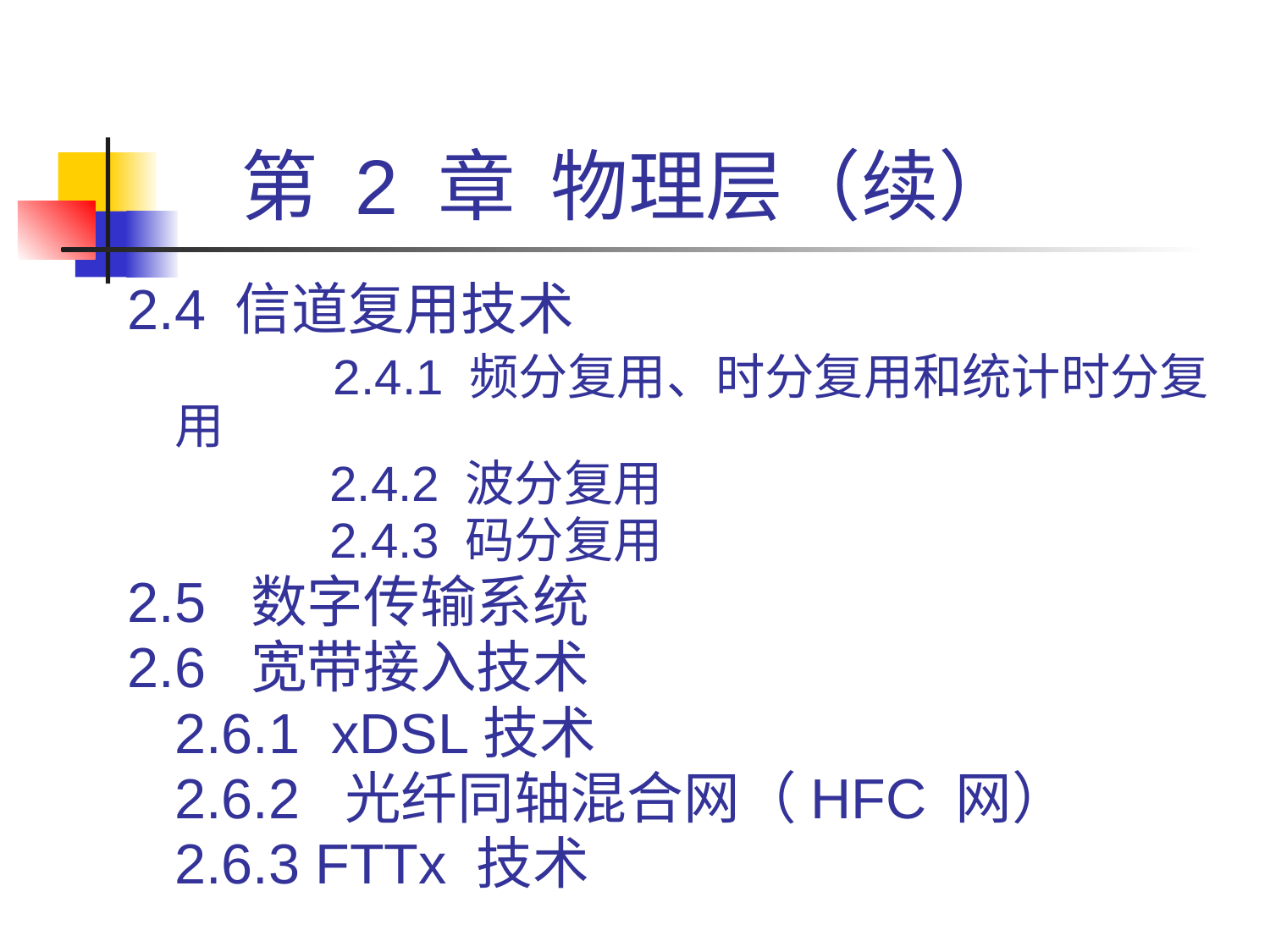

# 第 2 章  物理层（续）
2.4 信道复用技术
		  2.4.1 频分复用、时分复用和统计时分复用
		  2.4.2 波分复用
		  2.4.3 码分复用
2.5  数字传输系统
2.6  宽带接入技术
   2.6.1  xDSL技术
   2.6.2  光纤同轴混合网（HFC 网）
   2.6.3 FTTx 技术